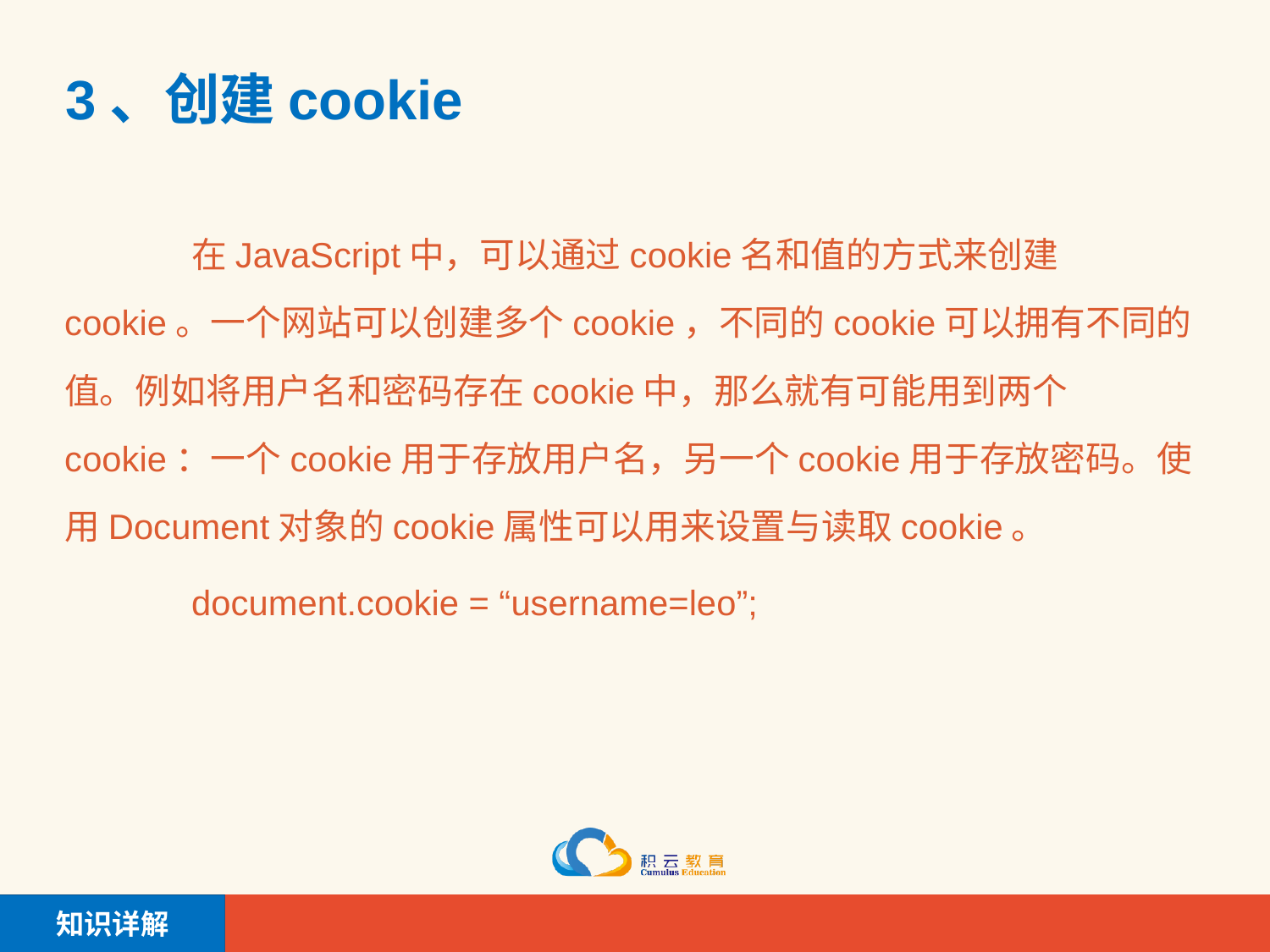

# 3、创建cookie
在JavaScript中，可以通过cookie名和值的方式来创建cookie。一个网站可以创建多个cookie，不同的cookie可以拥有不同的值。例如将用户名和密码存在cookie中，那么就有可能用到两个cookie：一个cookie用于存放用户名，另一个cookie用于存放密码。使用Document对象的cookie属性可以用来设置与读取cookie。
document.cookie = “username=leo”;